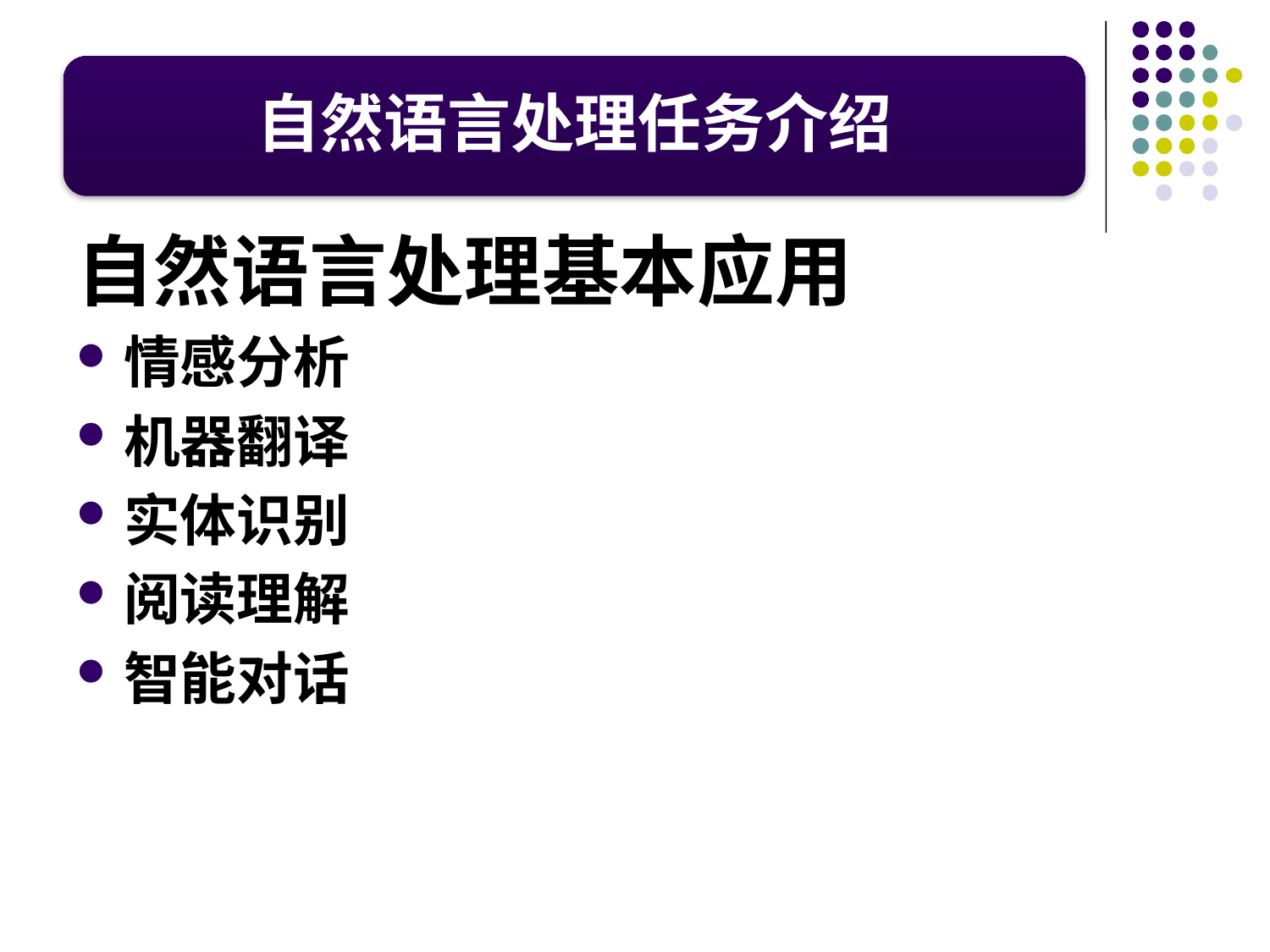

自然语言处理任务介绍
自然语言处理基本应用
情感分析
机器翻译
实体识别
阅读理解
智能对话